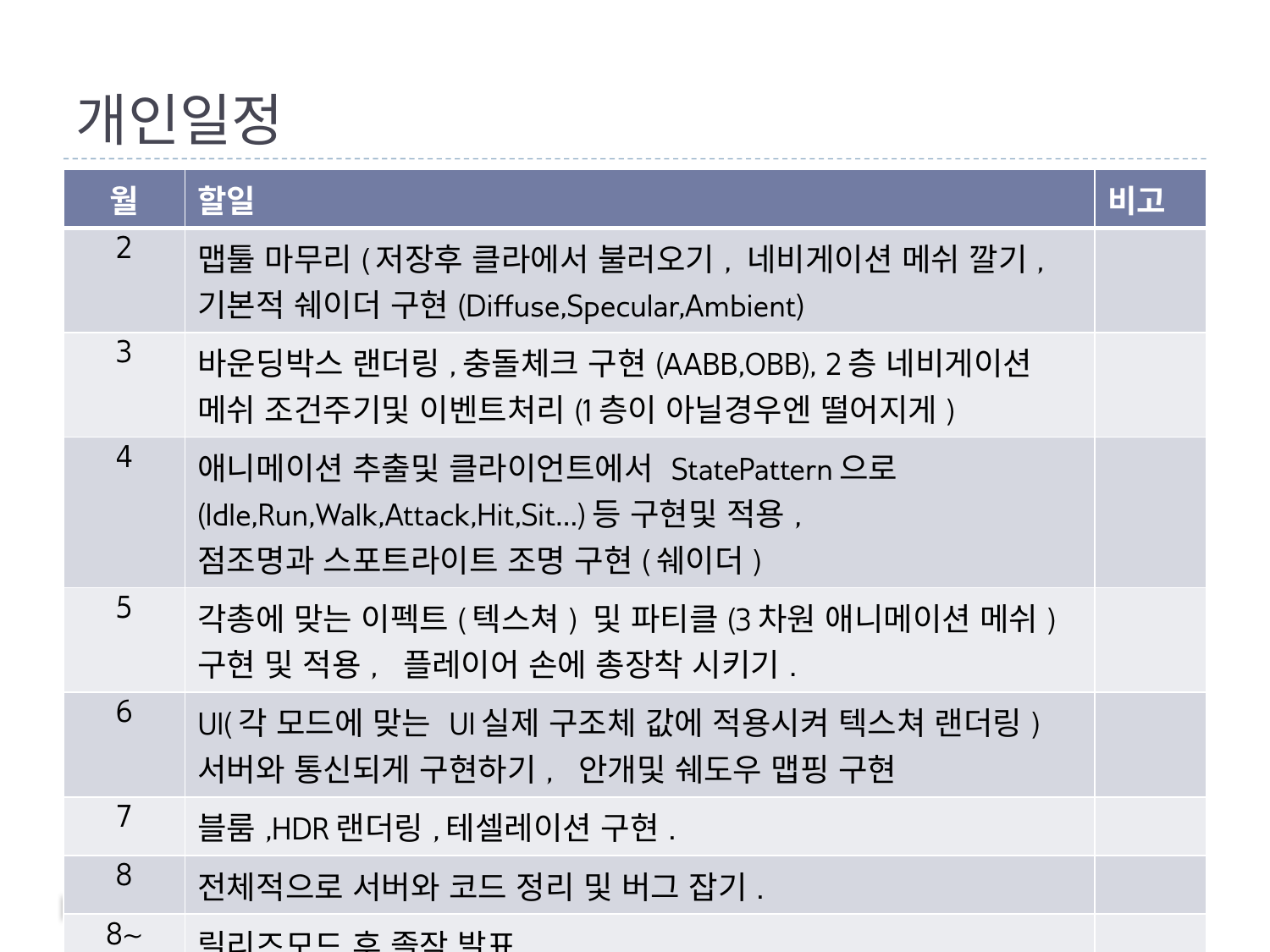

# 개인일정
| 월 | 할일 | 비고 |
| --- | --- | --- |
| 2 | 맵툴 마무리(저장후 클라에서 불러오기, 네비게이션 메쉬 깔기,기본적 쉐이더 구현(Diffuse,Specular,Ambient) |  |
| 3 | 바운딩박스 랜더링,충돌체크 구현(AABB,OBB), 2층 네비게이션 메쉬 조건주기및 이벤트처리(1층이 아닐경우엔 떨어지게) |  |
| 4 | 애니메이션 추출및 클라이언트에서 StatePattern으로 (Idle,Run,Walk,Attack,Hit,Sit…)등 구현및 적용, 점조명과 스포트라이트 조명 구현(쉐이더) |  |
| 5 | 각총에 맞는 이펙트(텍스쳐) 및 파티클(3차원 애니메이션 메쉬) 구현 및 적용, 플레이어 손에 총장착 시키기. |  |
| 6 | UI(각 모드에 맞는 UI실제 구조체 값에 적용시켜 텍스쳐 랜더링) 서버와 통신되게 구현하기, 안개및 쉐도우 맵핑 구현 |  |
| 7 | 블룸,HDR랜더링,테셀레이션 구현. |  |
| 8 | 전체적으로 서버와 코드 정리 및 버그 잡기. |  |
| 8~ | 릴리즈모드 후 졸작 발표 |  |